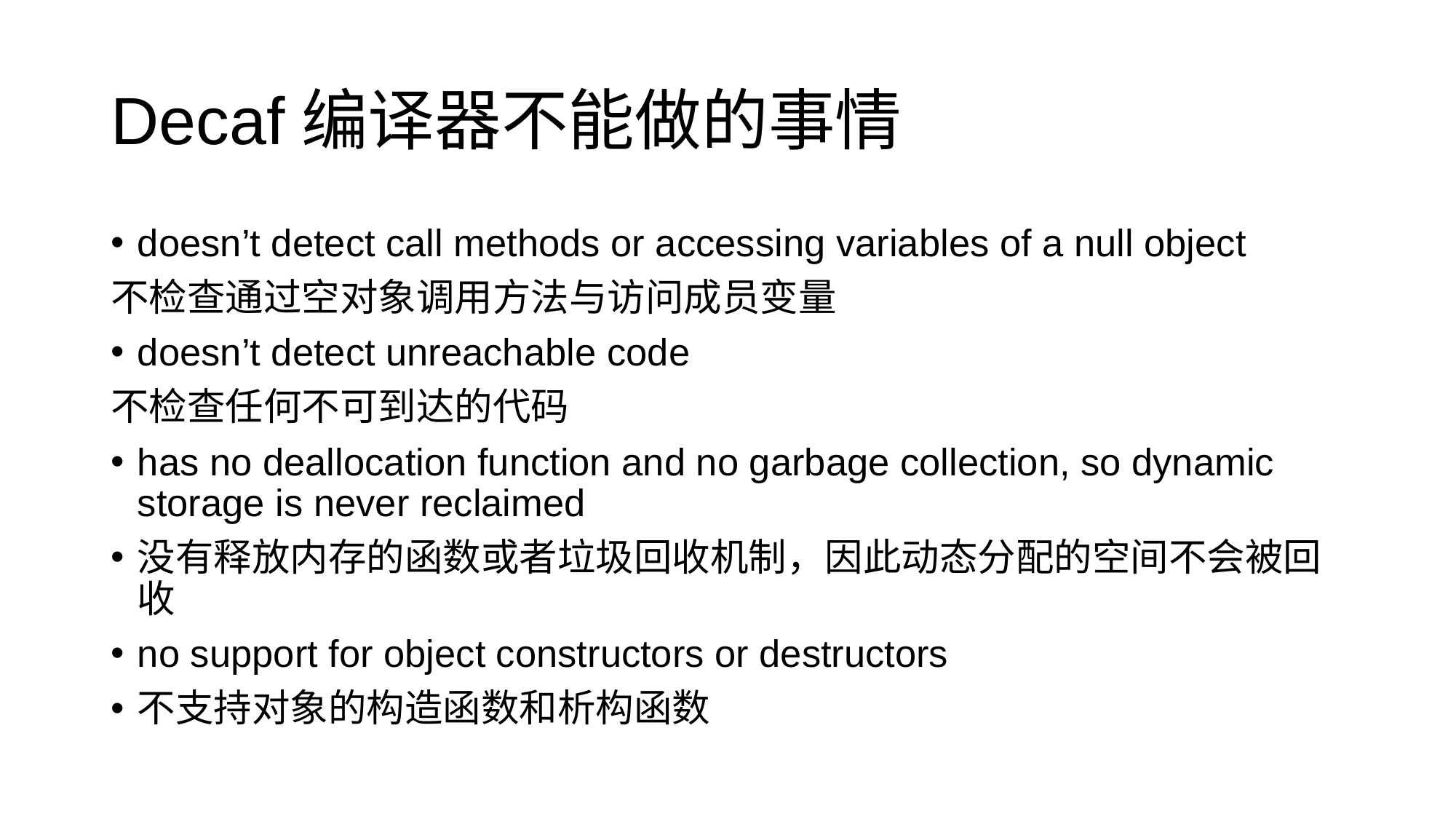

# Decaf编译器不能做的事情
doesn’t detect call methods or accessing variables of a null object
不检查通过空对象调用方法与访问成员变量
doesn’t detect unreachable code
不检查任何不可到达的代码
has no deallocation function and no garbage collection, so dynamic storage is never reclaimed
没有释放内存的函数或者垃圾回收机制，因此动态分配的空间不会被回收
no support for object constructors or destructors
不支持对象的构造函数和析构函数